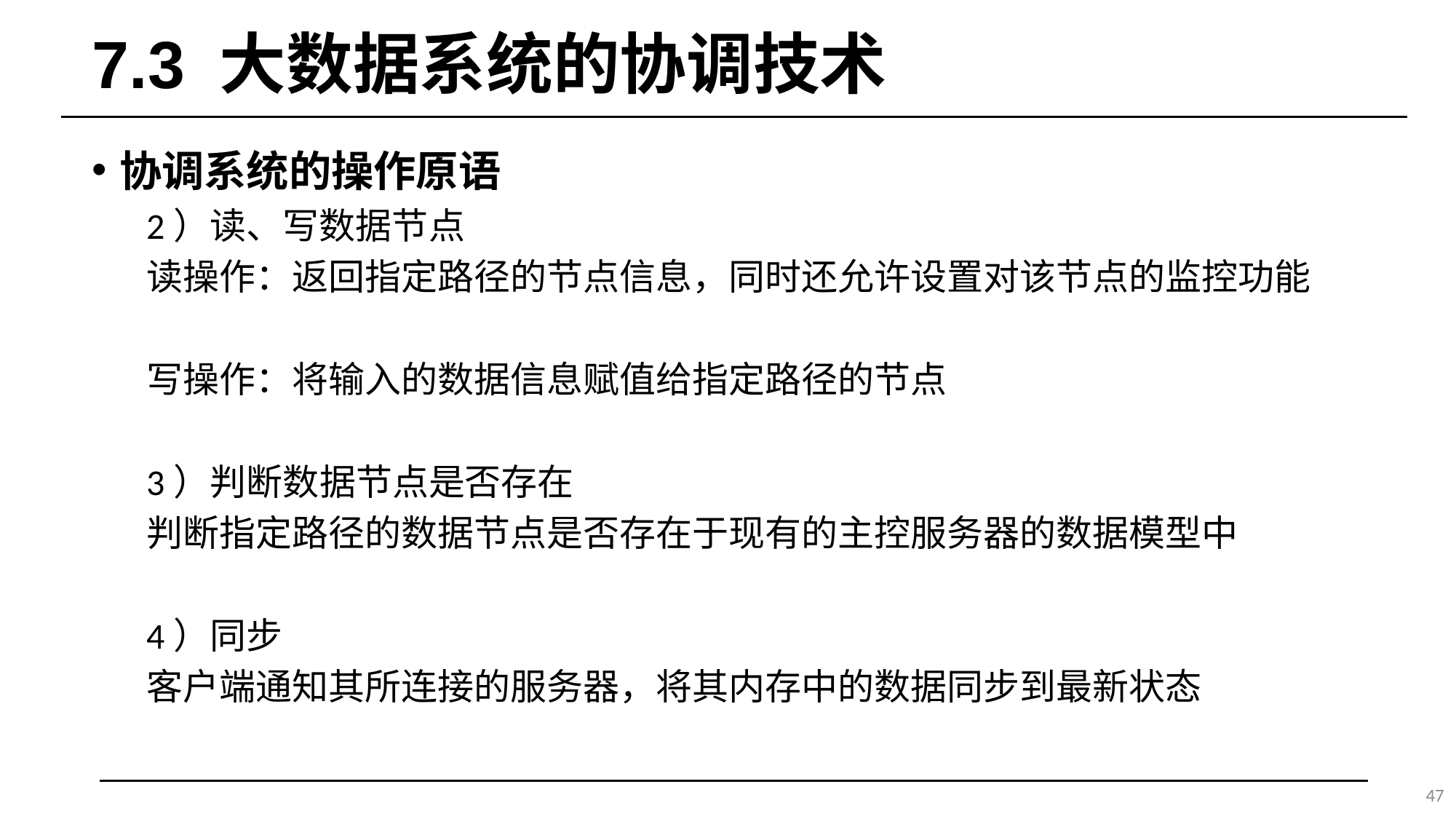

# 7.3 大数据系统的协调技术
协调系统的操作原语
2）读、写数据节点
读操作：返回指定路径的节点信息，同时还允许设置对该节点的监控功能

写操作：将输入的数据信息赋值给指定路径的节点

3）判断数据节点是否存在
判断指定路径的数据节点是否存在于现有的主控服务器的数据模型中

4）同步
客户端通知其所连接的服务器，将其内存中的数据同步到最新状态

47